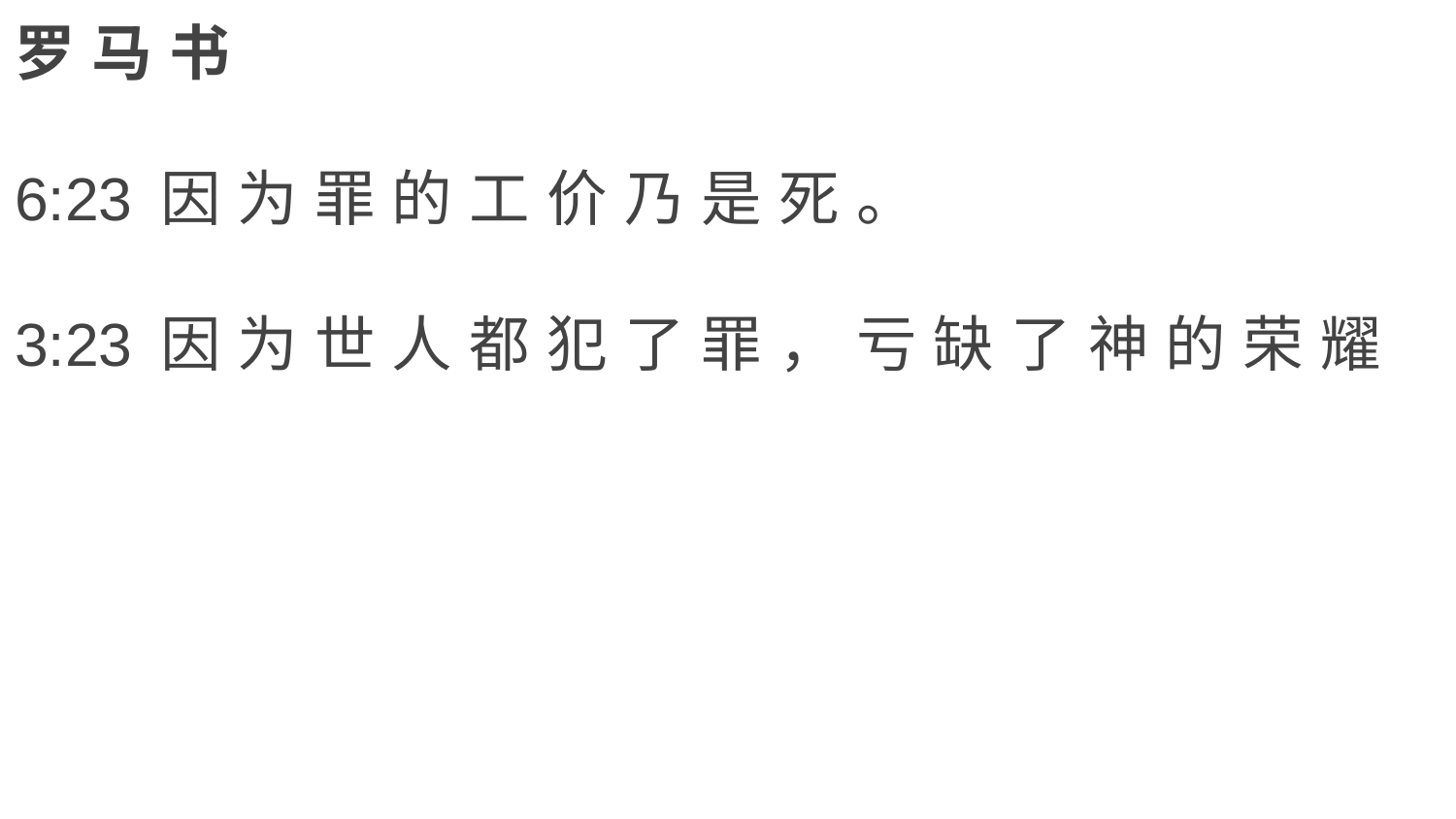

罗 马 书

6:23	因 为 罪 的 工 价 乃 是 死 。

3:23	因 为 世 人 都 犯 了 罪 ， 亏 缺 了 神 的 荣 耀